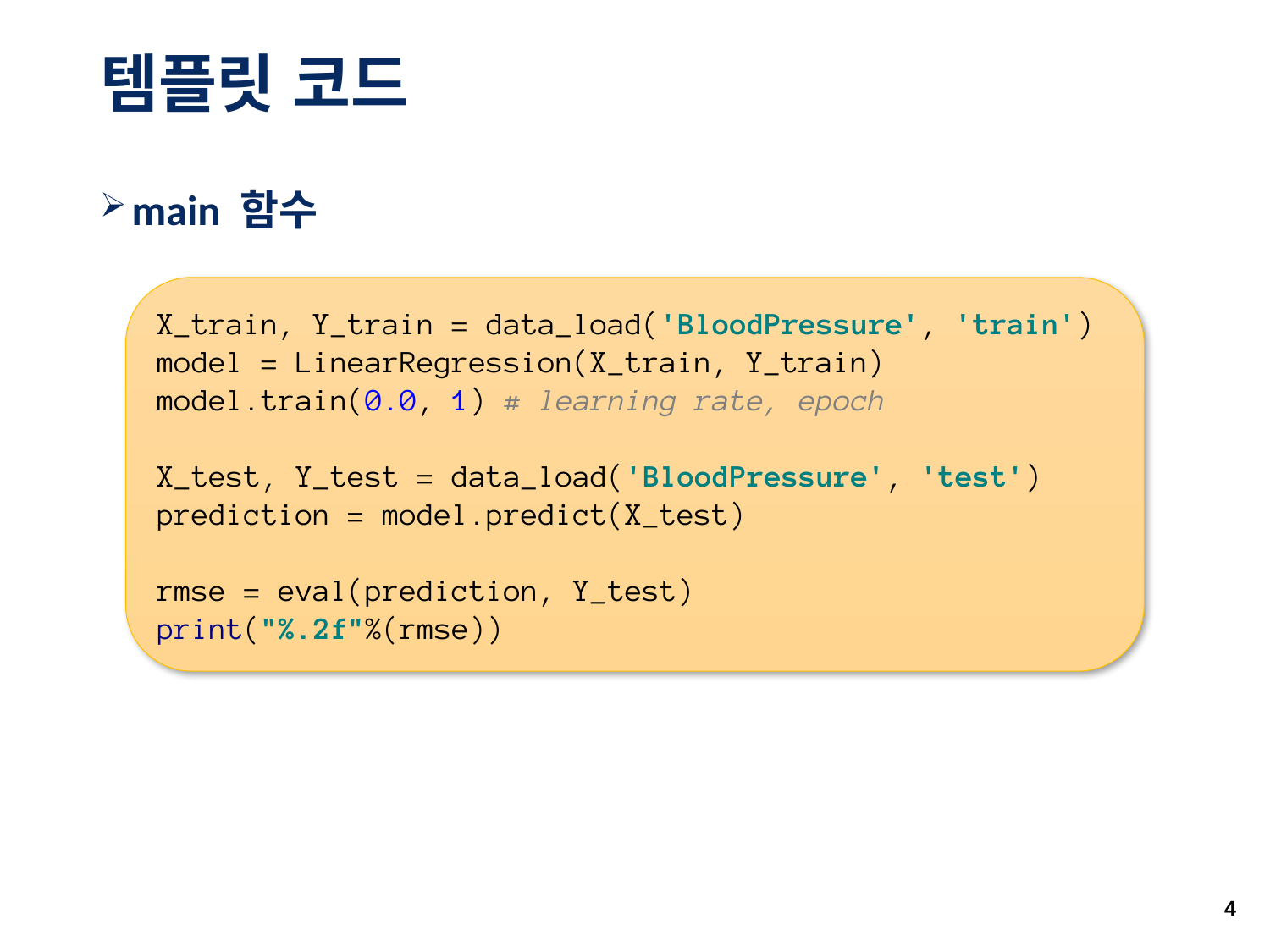

# 템플릿 코드
main 함수

X_train, Y_train = data_load('BloodPressure', 'train')
model = LinearRegression(X_train, Y_train)
model.train(0.0, 1) # learning rate, epoch
X_test, Y_test = data_load('BloodPressure', 'test')
prediction = model.predict(X_test)
rmse = eval(prediction, Y_test)
print("%.2f"%(rmse))
4